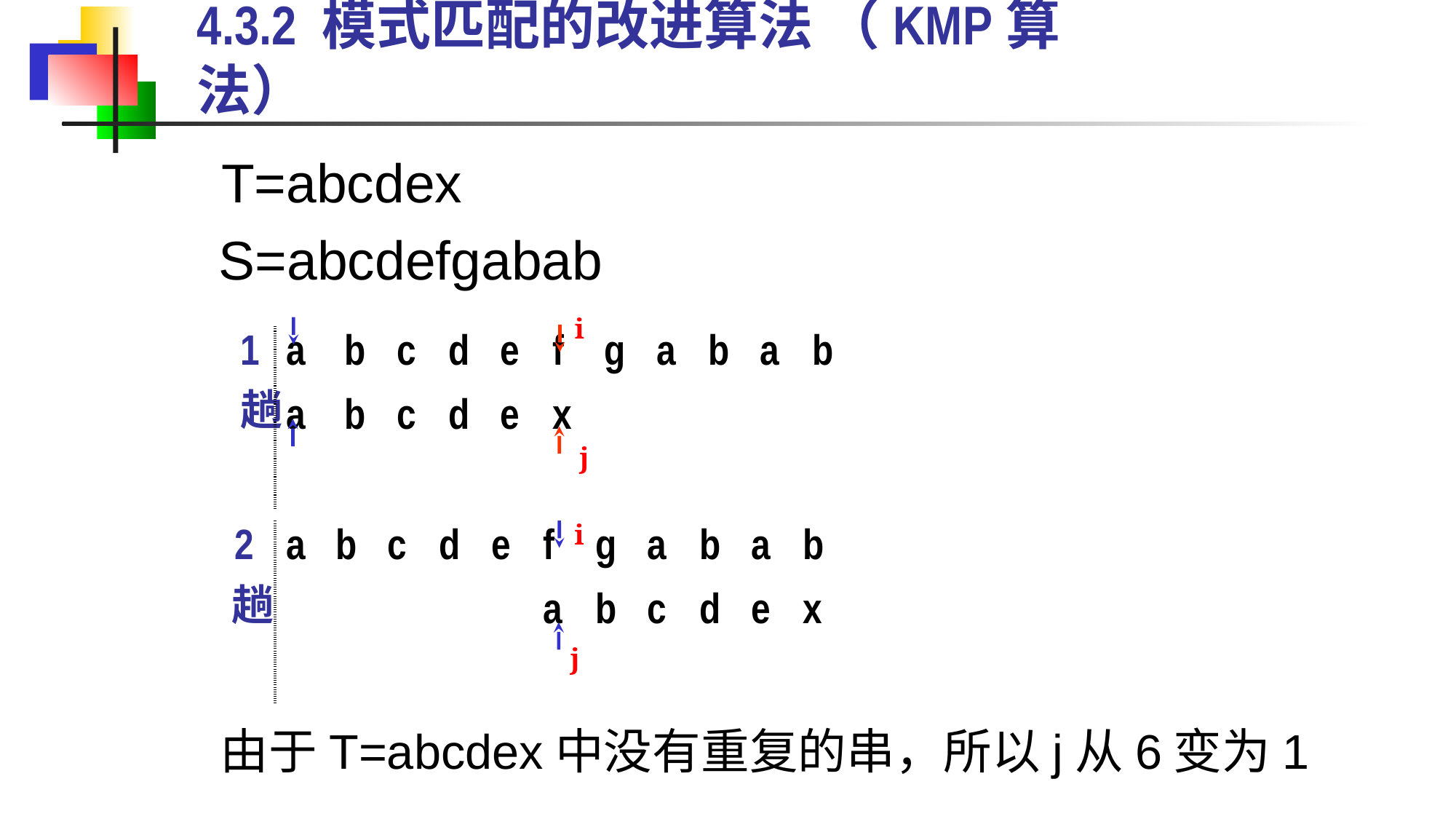

# 4.3.2 模式匹配的改进算法 （KMP算法）
T=abcdex
S=abcdefgabab
i

| 1趟 | a | b | c | d | e | f | g | a | b | a | b |  |  |
| --- | --- | --- | --- | --- | --- | --- | --- | --- | --- | --- | --- | --- | --- |
|  | a | b | c | d | e | x |  |  |  |  |  |  |  |
j
i

| 2趟 | a | b | c | d | e | f | g | a | b | a | b |  |  |
| --- | --- | --- | --- | --- | --- | --- | --- | --- | --- | --- | --- | --- | --- |
|  |  |  |  |  |  | a | b | c | d | e | x |  |  |
j
由于T=abcdex中没有重复的串，所以j从6变为1